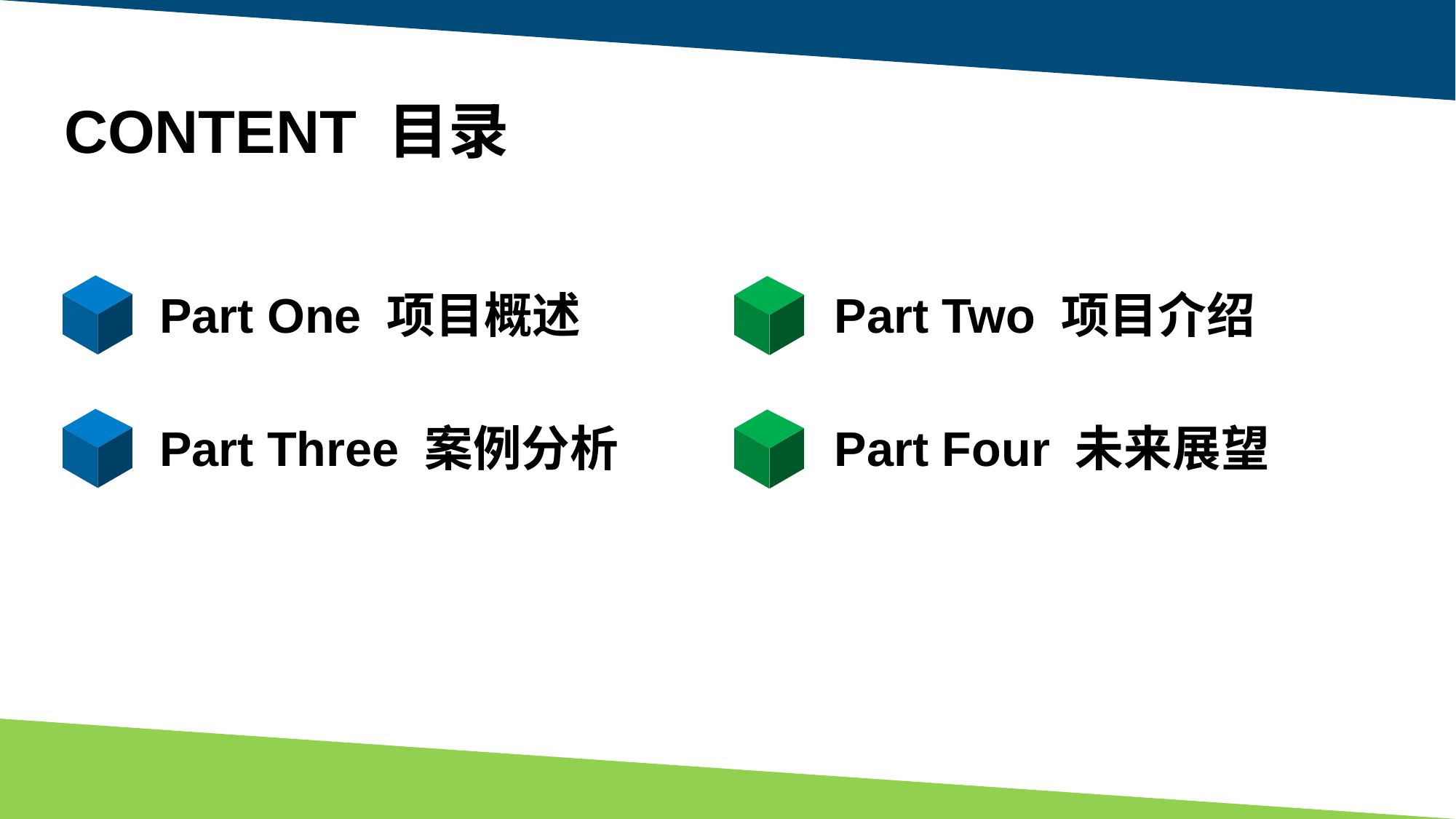

CONTENT 目录
Part One 项目概述
Part Two 项目介绍

Part Three 案例分析
Part Four 未来展望